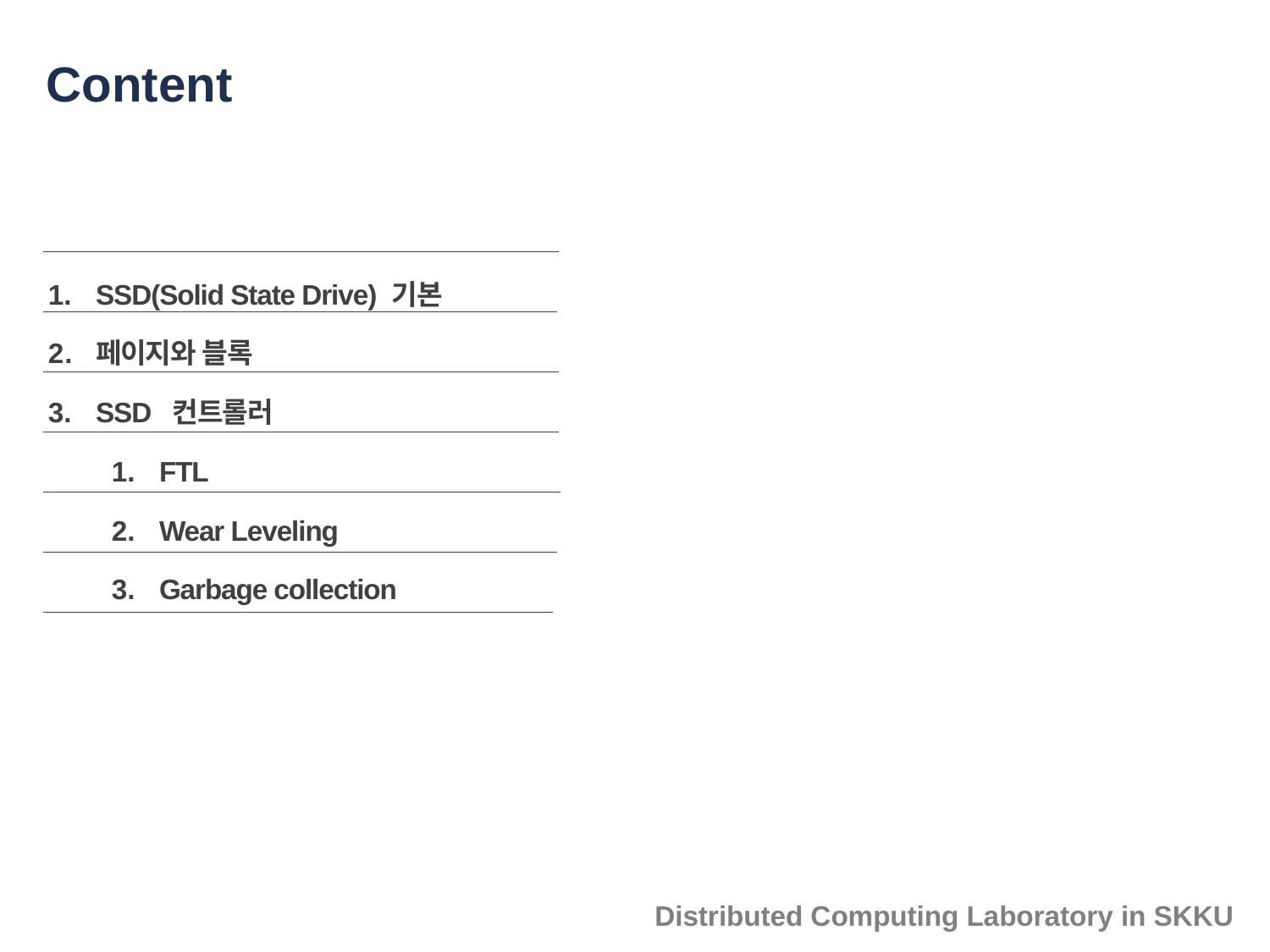

# Content
SSD(Solid State Drive) 기본
페이지와 블록
SSD  컨트롤러
FTL
Wear Leveling
Garbage collection

Distributed Computing Laboratory in SKKU